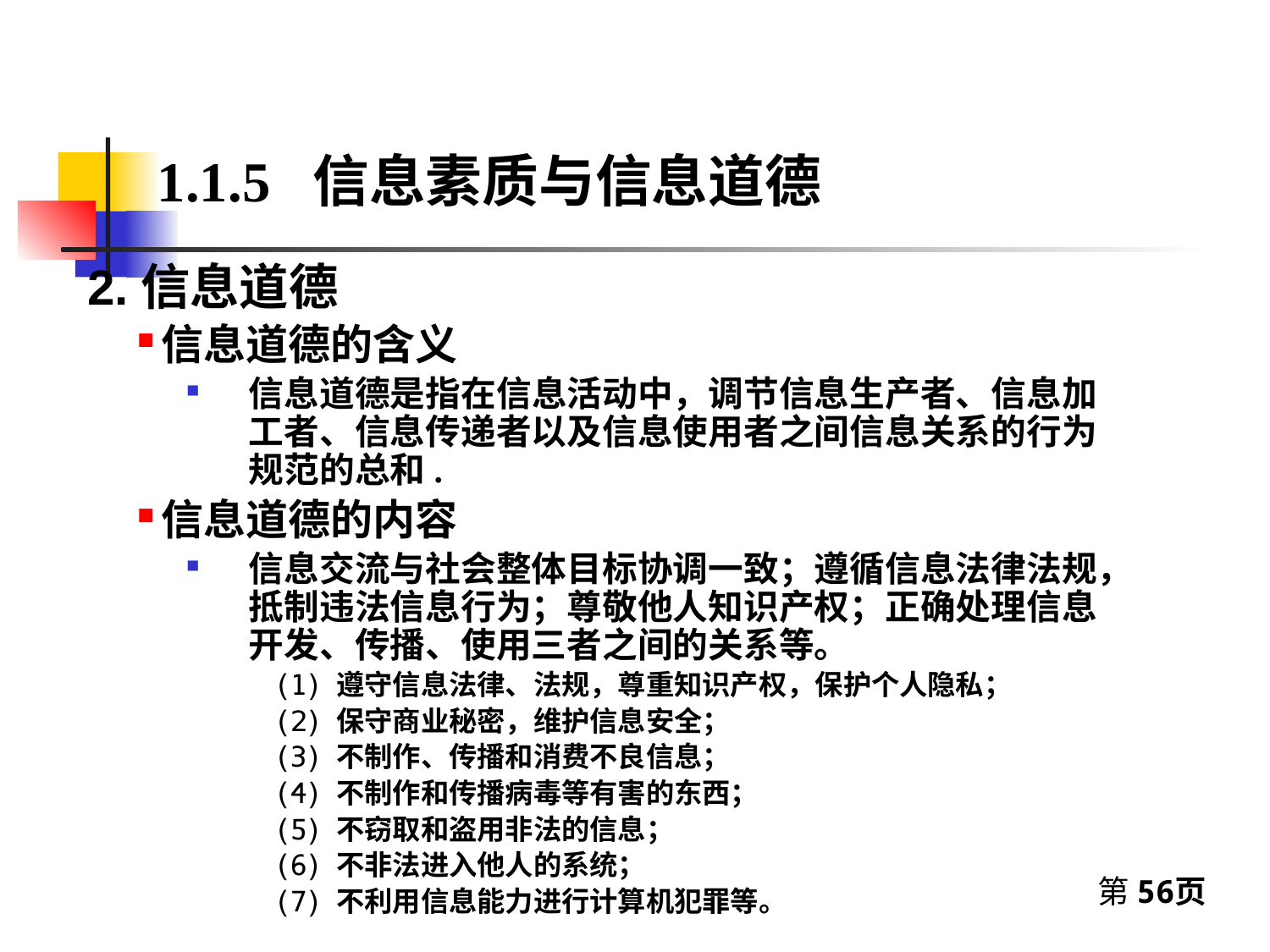

1.1.5  信息素质与信息道德
2.信息道德
信息道德的含义
信息道德是指在信息活动中，调节信息生产者、信息加工者、信息传递者以及信息使用者之间信息关系的行为规范的总和.
信息道德的内容
信息交流与社会整体目标协调一致；遵循信息法律法规，抵制违法信息行为；尊敬他人知识产权；正确处理信息开发、传播、使用三者之间的关系等。
(1) 遵守信息法律、法规，尊重知识产权，保护个人隐私；
(2) 保守商业秘密，维护信息安全；
(3) 不制作、传播和消费不良信息；
(4) 不制作和传播病毒等有害的东西；
(5) 不窃取和盗用非法的信息；
(6) 不非法进入他人的系统；
(7) 不利用信息能力进行计算机犯罪等。